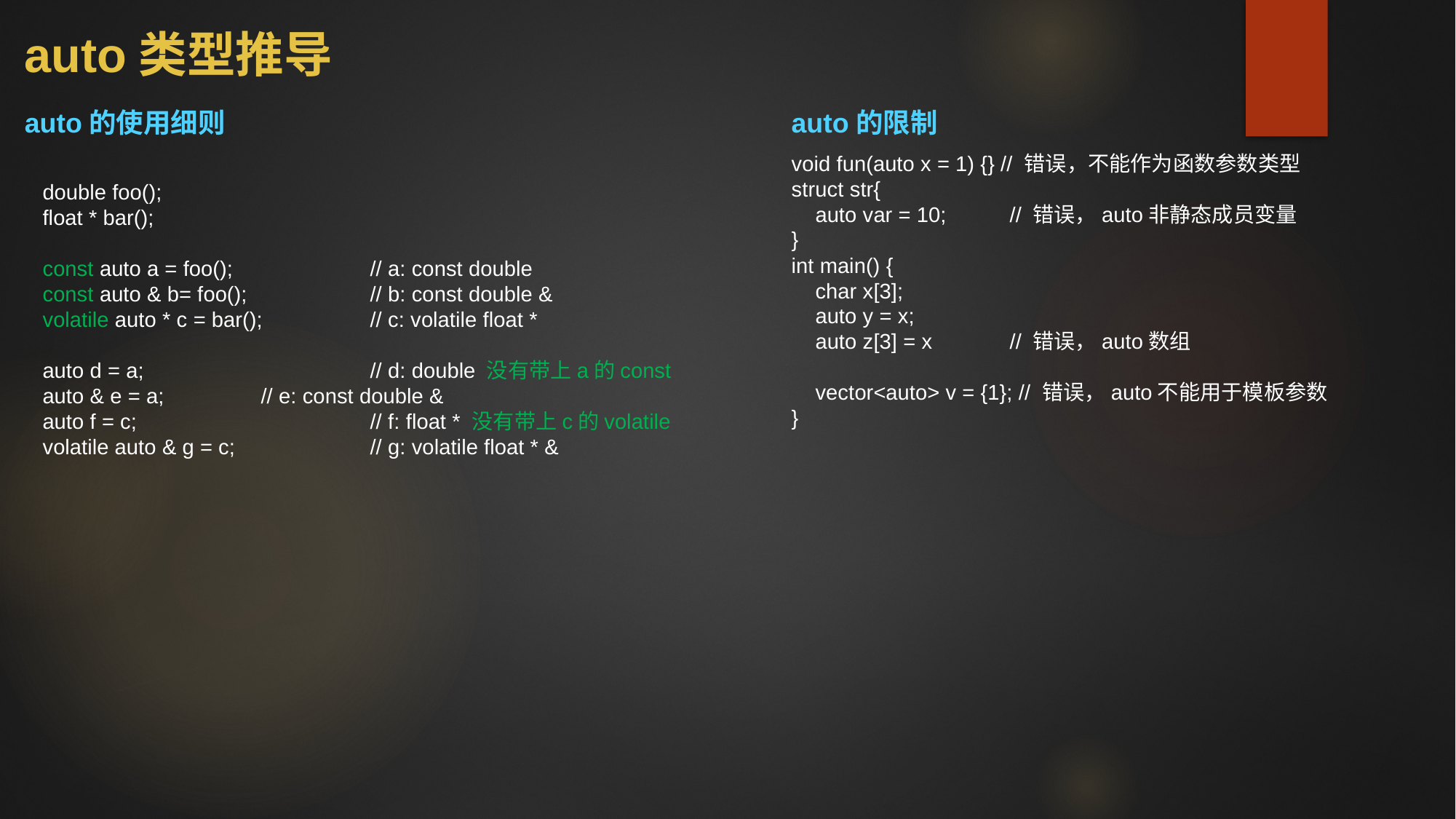

# auto类型推导
auto的使用细则
auto的限制
void fun(auto x = 1) {} // 错误，不能作为函数参数类型
struct str{
    auto var = 10; 	// 错误，auto非静态成员变量
}
int main() {
    char x[3];
    auto y = x;
    auto z[3] = x	// 错误，auto数组

    vector<auto> v = {1}; // 错误，auto不能用于模板参数
}
double foo();
float * bar();

const auto a = foo();       	// a: const double
const auto & b= foo();      	// b: const double &
volatile auto * c = bar();  	// c: volatile float *

auto d = a;                 		// d: double 没有带上a的const
auto & e = a;               	// e: const double &
auto f = c;                 		// f: float * 没有带上c的volatile
volatile auto & g = c;      	// g: volatile float * &